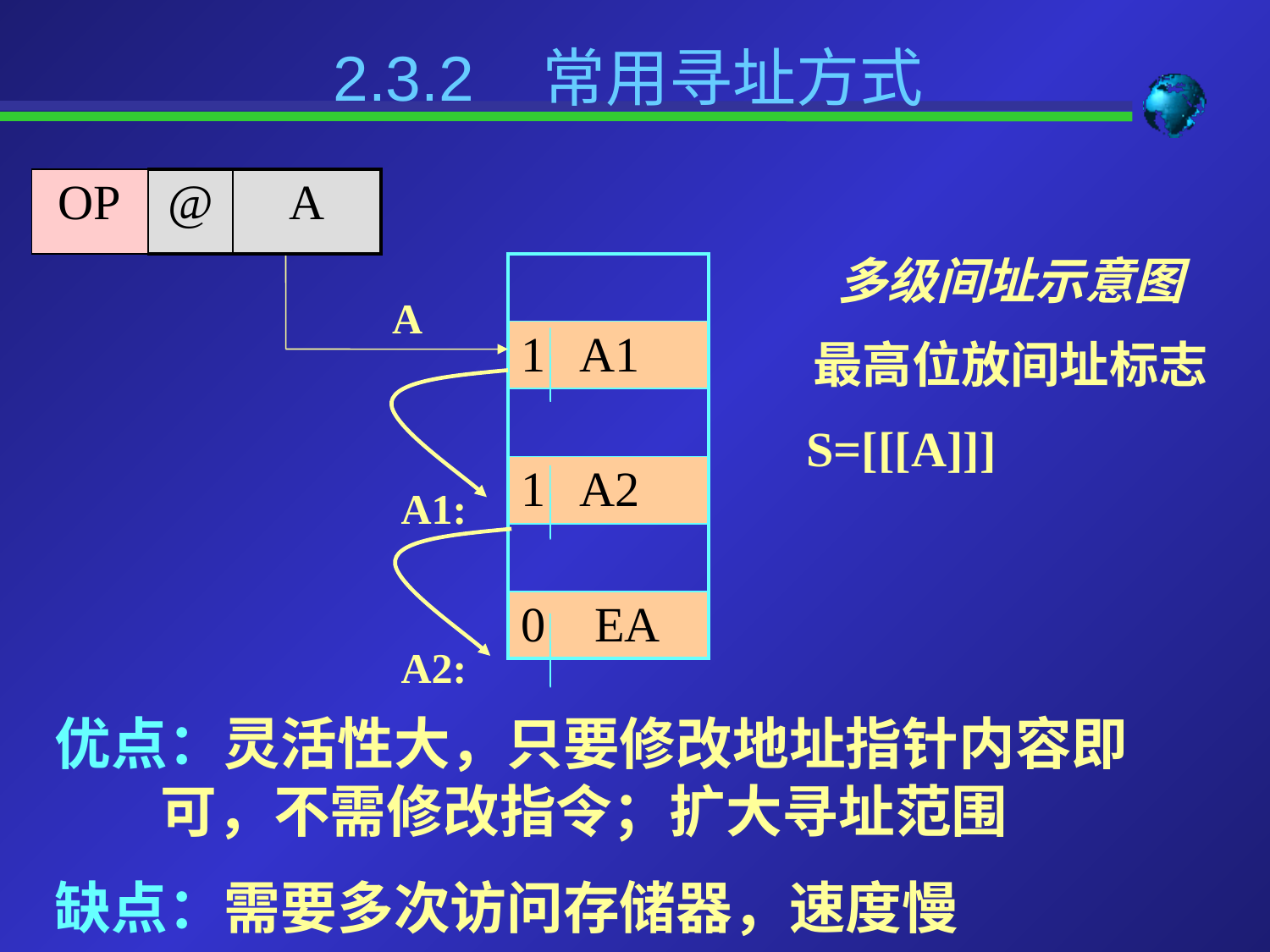

2.3.2   常用寻址方式
| OP | @ | A |
| --- | --- | --- |
多级间址示意图
最高位放间址标志
S=[[[A]]]

|  |
| --- |
| 1 A1 |
|  |
| 1 A2 |
|  |
| 0 EA |
A

A1:

A2:
优点：灵活性大，只要修改地址指针内容即可，不需修改指令；扩大寻址范围
缺点：需要多次访问存储器，速度慢
27